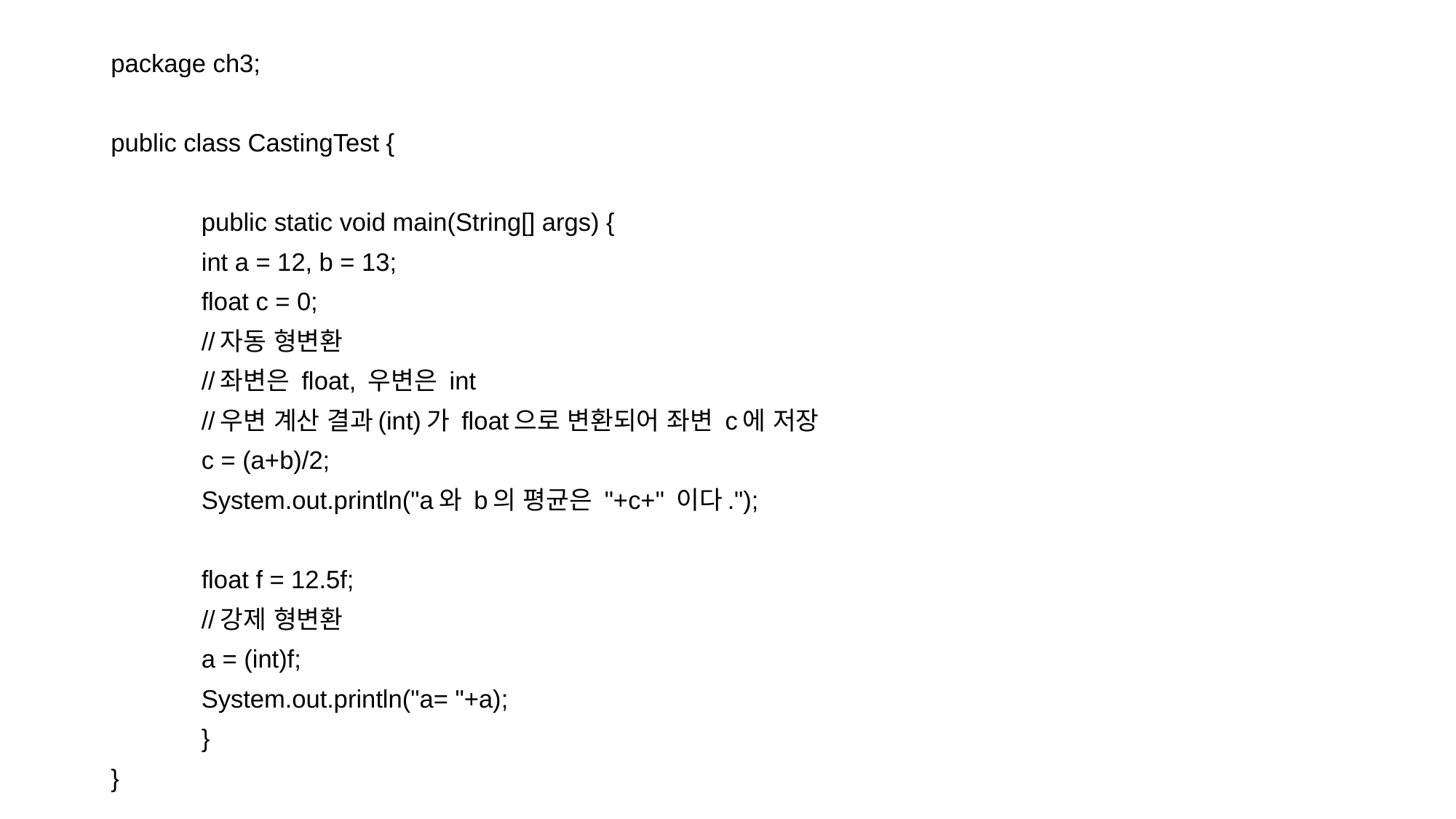

#
package ch3;

public class CastingTest {

	public static void main(String[] args) {
		int a = 12, b = 13;
		float c = 0;
		//자동 형변환
		//좌변은 float, 우변은 int
		//우변 계산 결과(int)가 float으로 변환되어 좌변 c에 저장
		c = (a+b)/2;
		System.out.println("a와 b의 평균은 "+c+" 이다.");

		float f = 12.5f;
		//강제 형변환
		a = (int)f;
		System.out.println("a= "+a);
	}
}